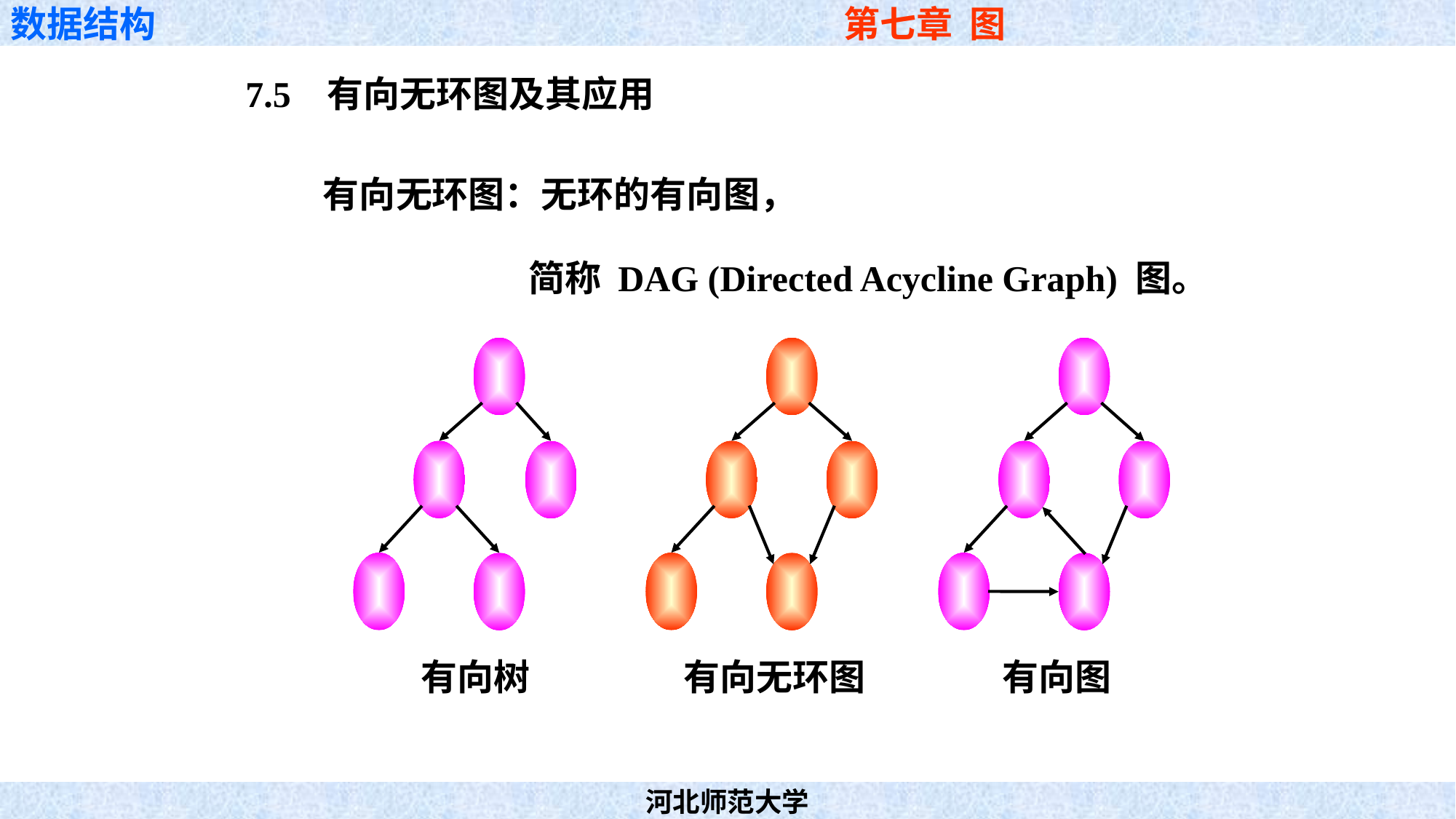

7.5   有向无环图及其应用
有向无环图：无环的有向图，
                        简称 DAG (Directed Acycline Graph) 图。

有向树
有向无环图
有向图